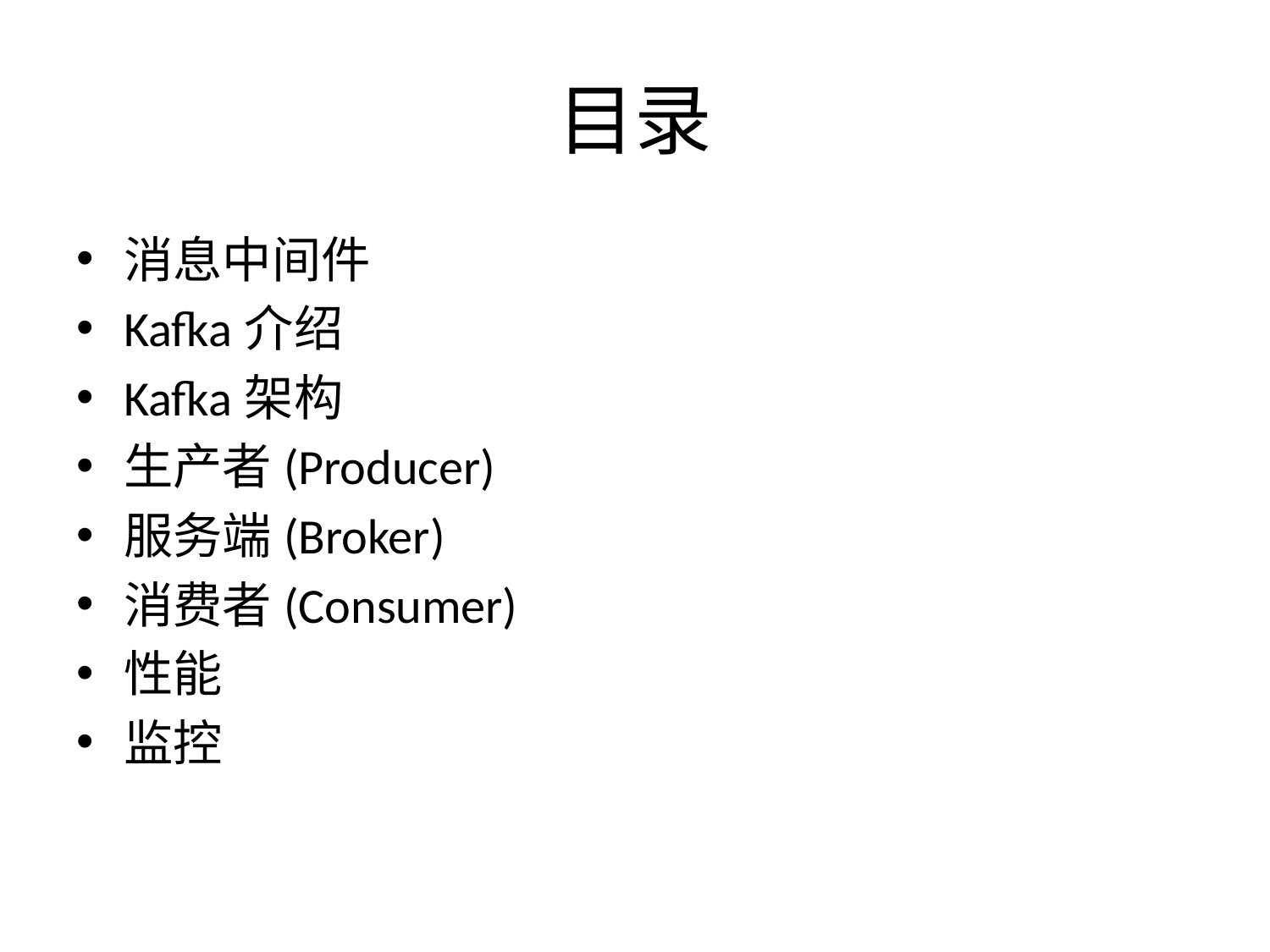

# 目录
消息中间件
Kafka介绍
Kafka架构
生产者(Producer)
服务端(Broker)
消费者(Consumer)
性能
监控